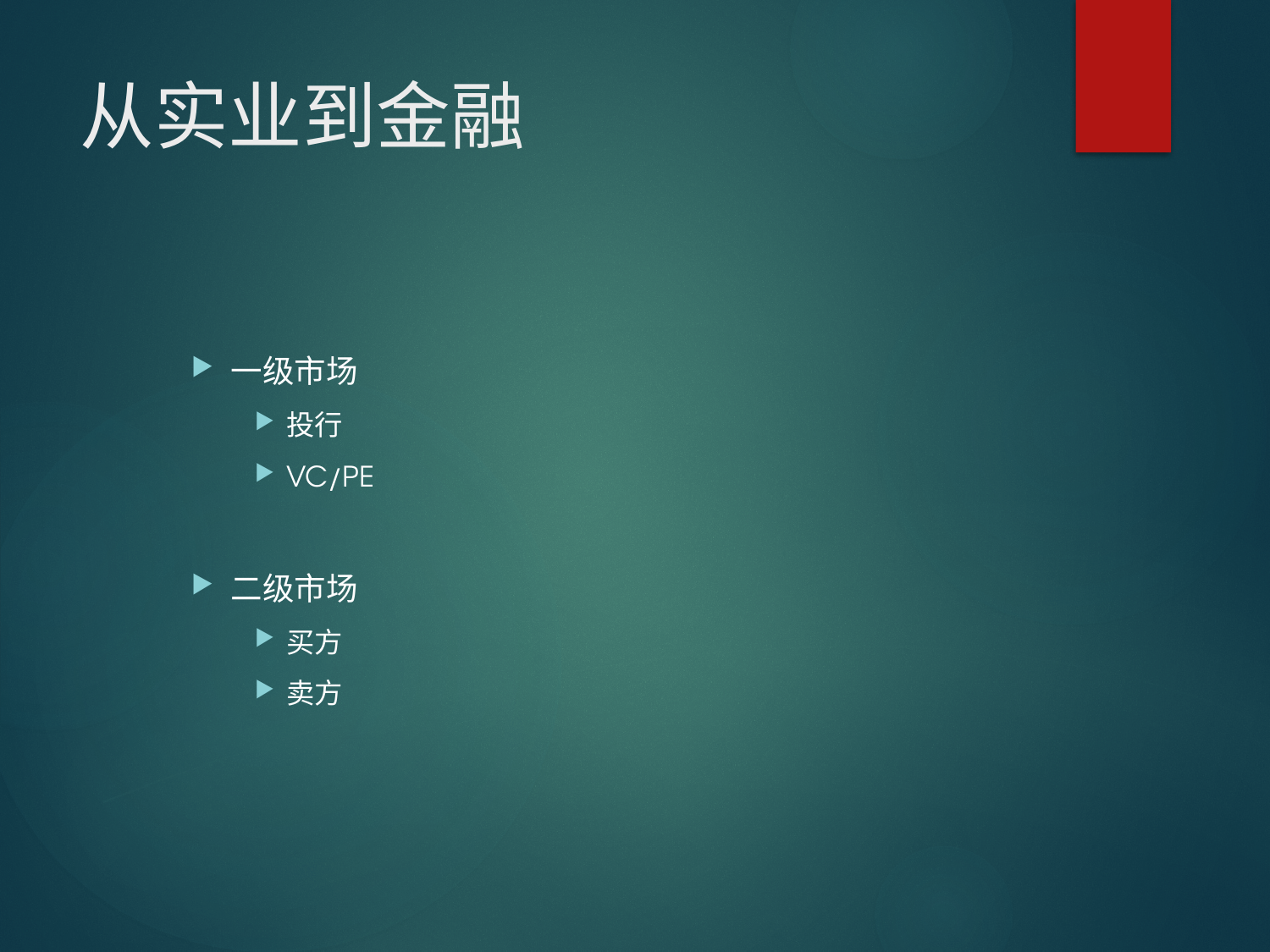

# 从实业到金融

一级市场
投行
VC/PE

二级市场
买方
卖方